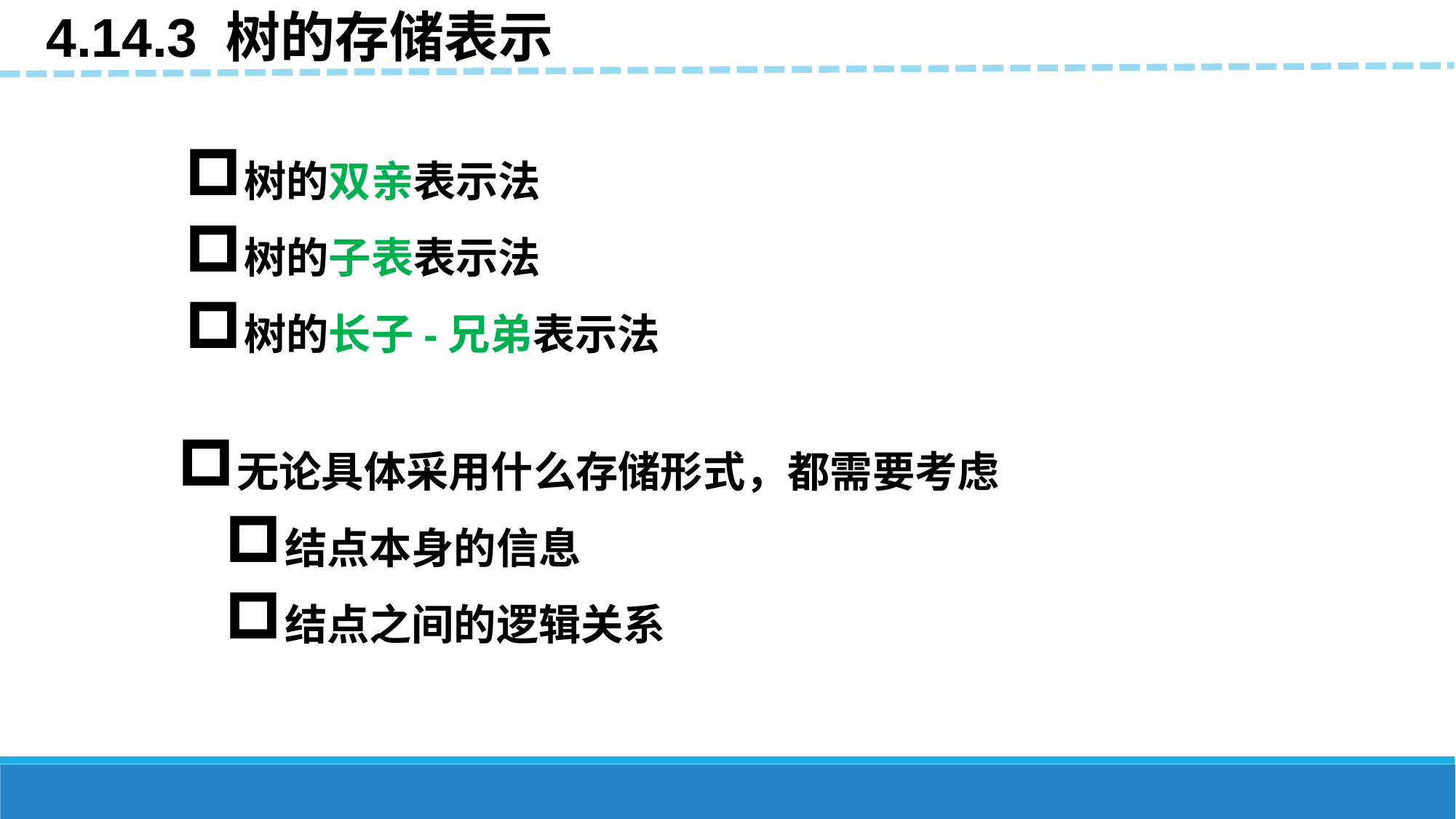

4.14.3 树的存储表示
树的双亲表示法
树的子表表示法
树的长子-兄弟表示法
无论具体采用什么存储形式，都需要考虑
结点本身的信息
结点之间的逻辑关系